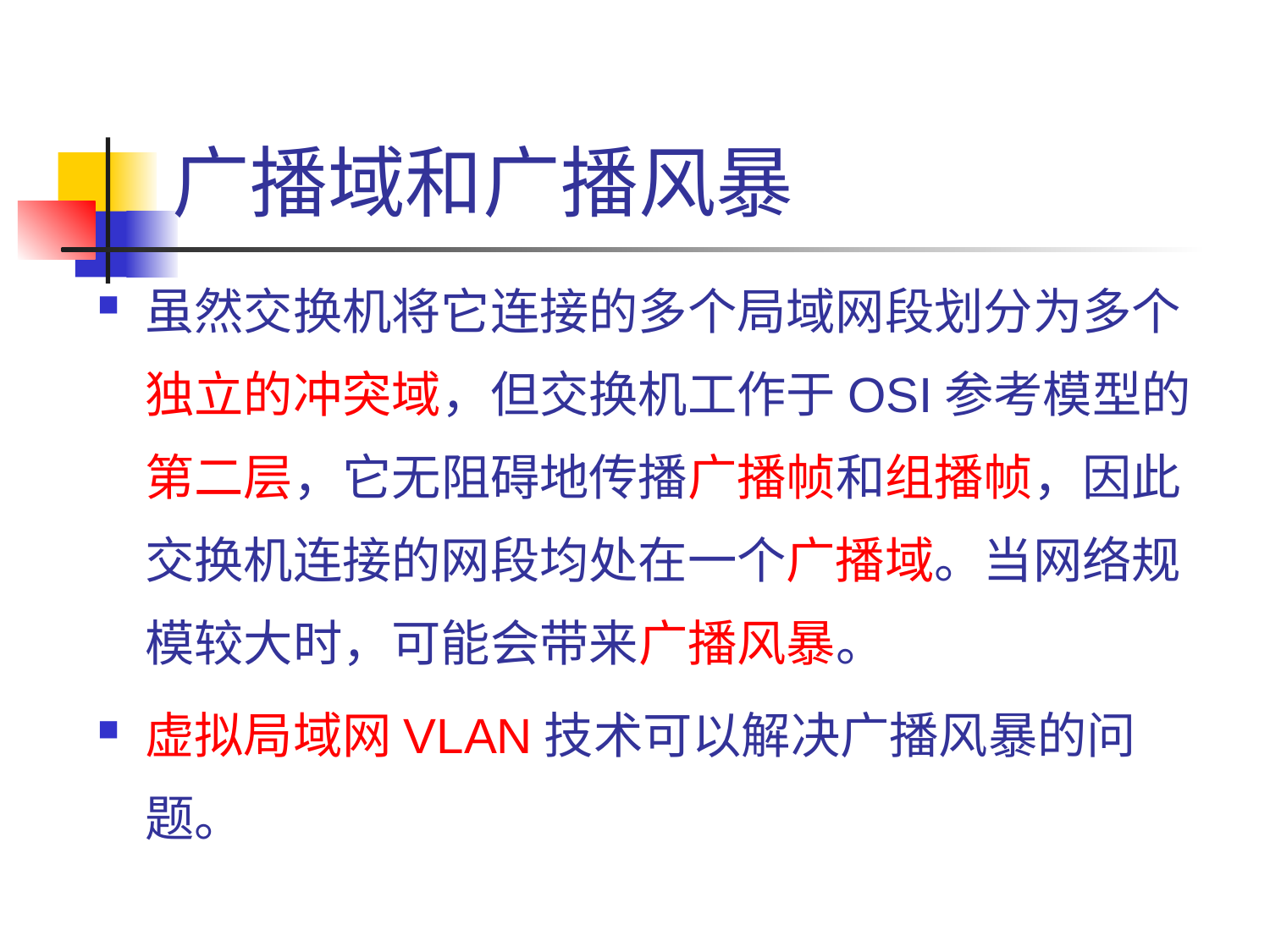

# 广播域和广播风暴
虽然交换机将它连接的多个局域网段划分为多个独立的冲突域，但交换机工作于OSI参考模型的第二层，它无阻碍地传播广播帧和组播帧，因此交换机连接的网段均处在一个广播域。当网络规模较大时，可能会带来广播风暴。
虚拟局域网VLAN技术可以解决广播风暴的问题。